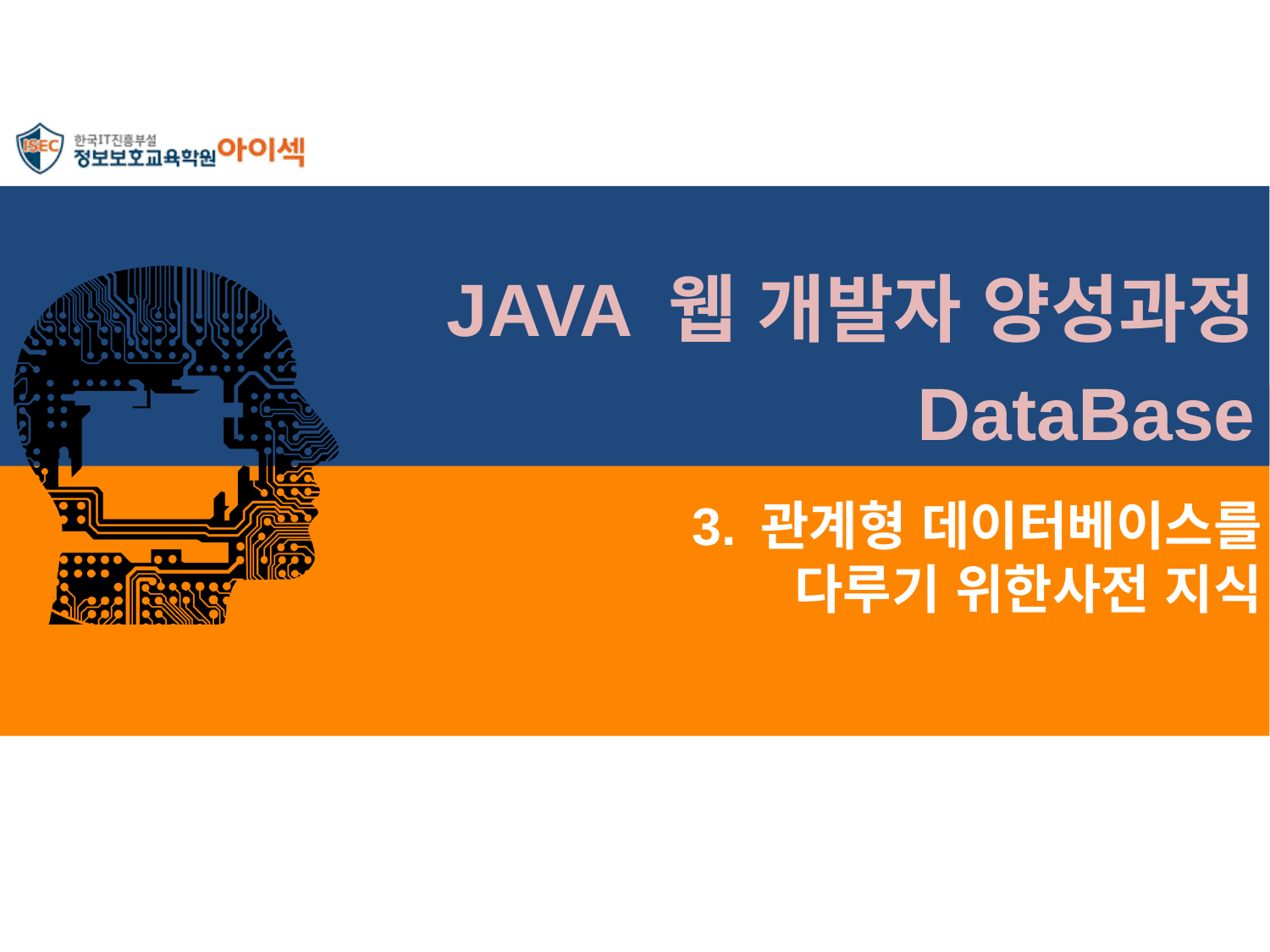

JAVA 웹 개발자 양성과정
DataBase
# 3. 관계형 데이터베이스를 다루기 위한사전 지식